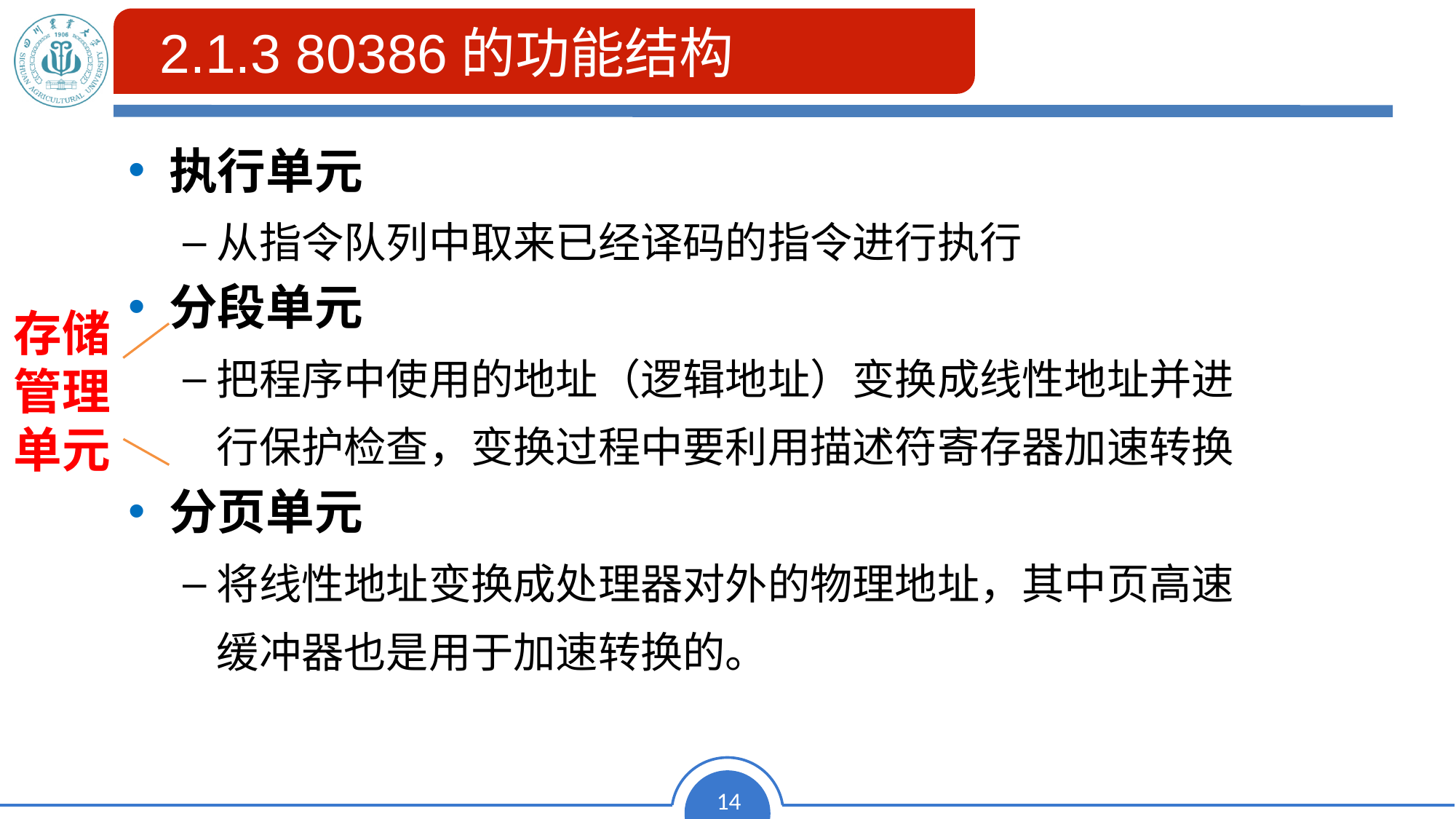

2.1.3 80386的功能结构
# 2.1.3 80386的功能结构
执行单元
从指令队列中取来已经译码的指令进行执行
分段单元
把程序中使用的地址（逻辑地址）变换成线性地址并进行保护检查，变换过程中要利用描述符寄存器加速转换
分页单元
将线性地址变换成处理器对外的物理地址，其中页高速缓冲器也是用于加速转换的。

存储管理单元